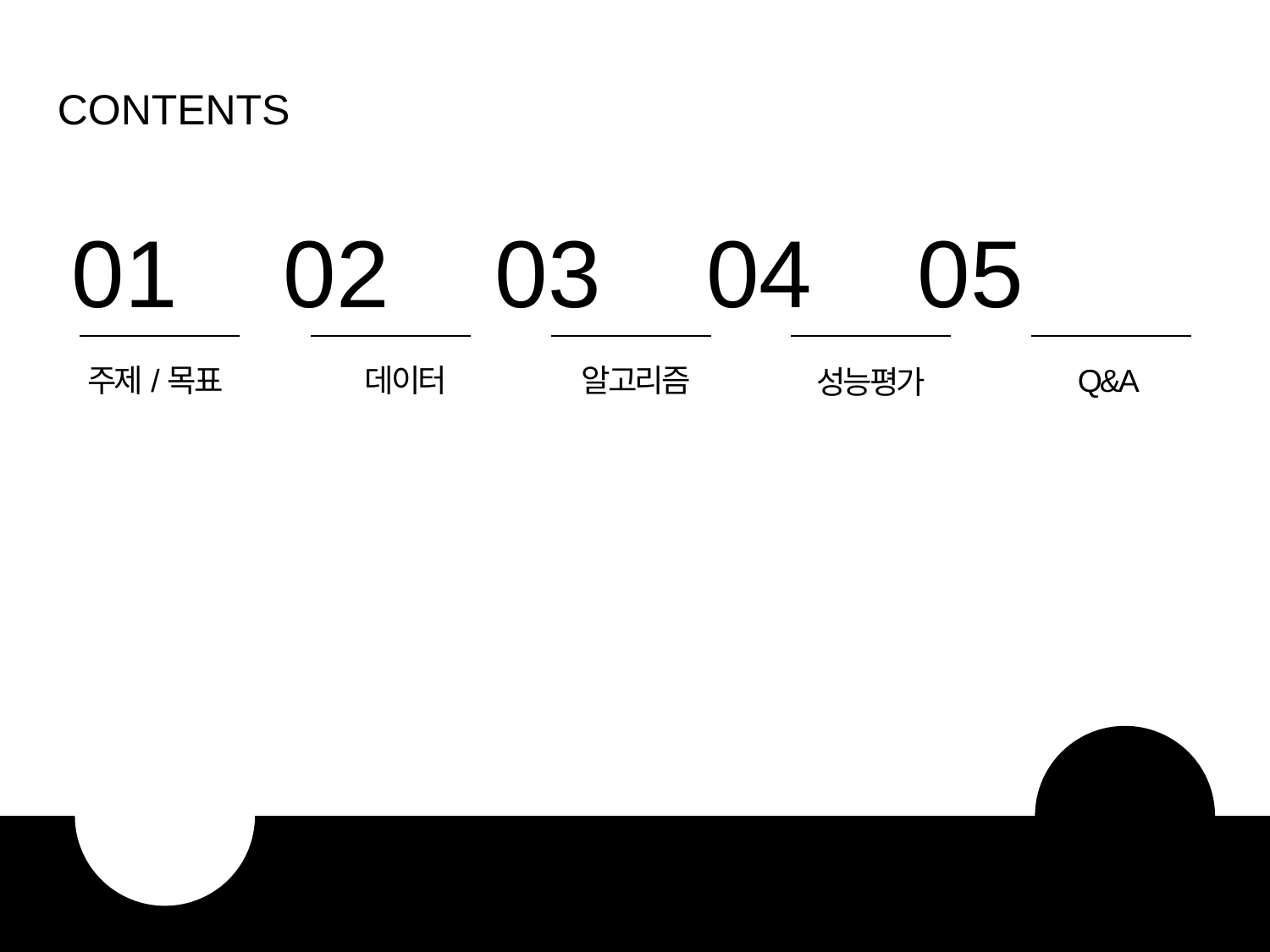

CONTENTS
01    02    03    04    05
주제/목표
데이터
알고리즘
Q&A
성능평가